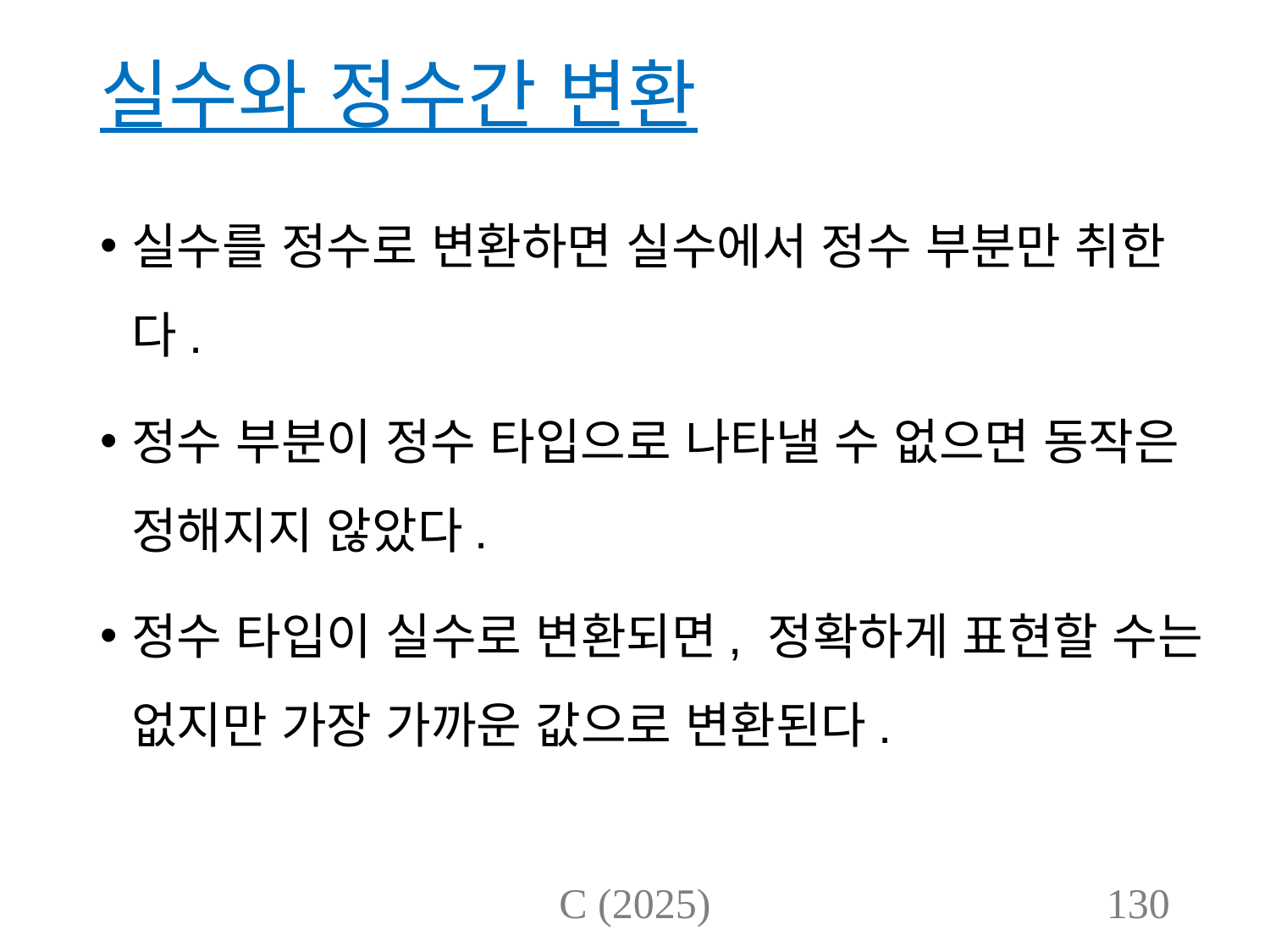

# 실수와 정수간 변환
실수를 정수로 변환하면 실수에서 정수 부분만 취한다.
정수 부분이 정수 타입으로 나타낼 수 없으면 동작은 정해지지 않았다.
정수 타입이 실수로 변환되면, 정확하게 표현할 수는 없지만 가장 가까운 값으로 변환된다.
C (2025)
130